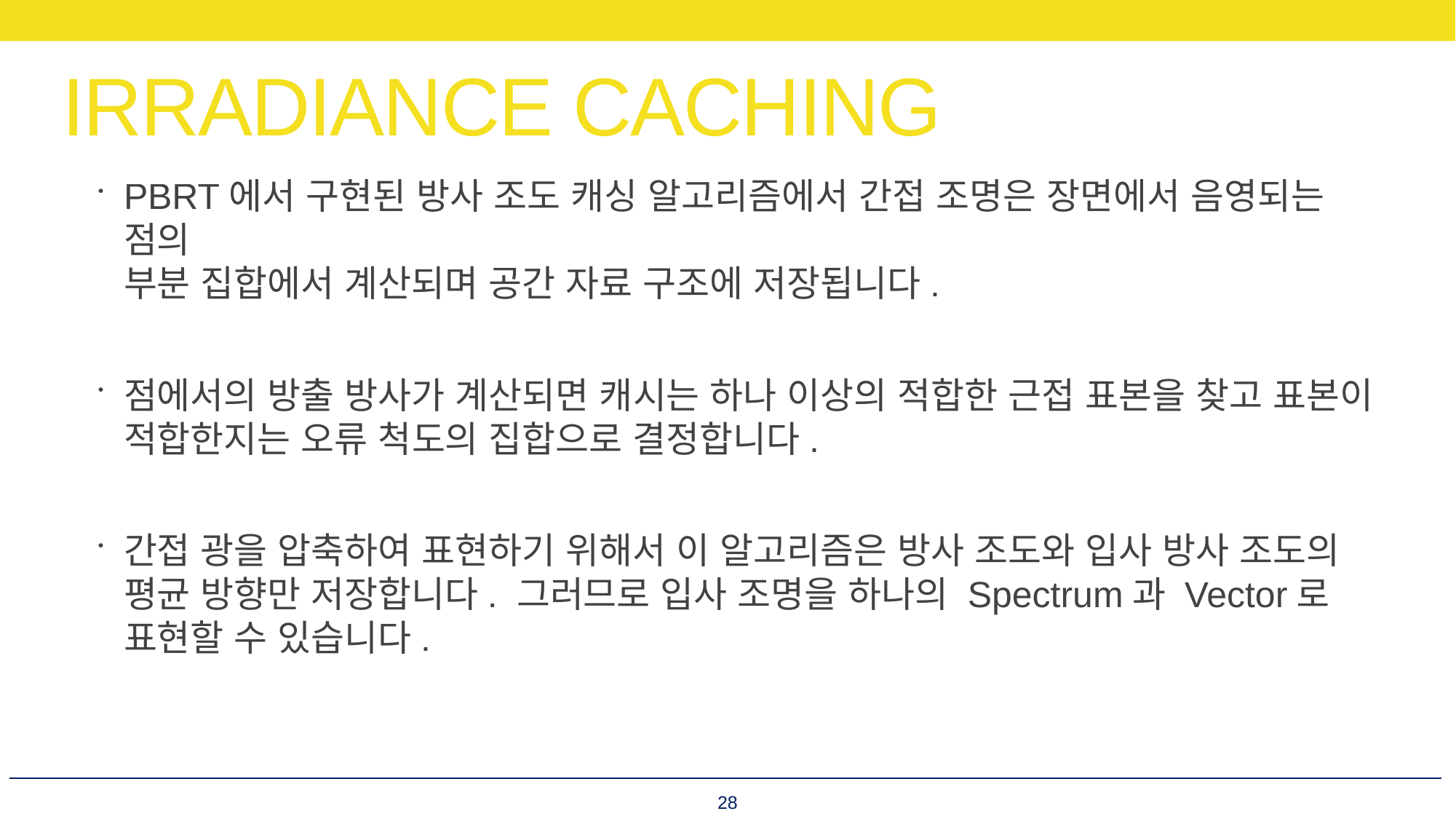

# IRRADIANCE CACHING
PBRT에서 구현된 방사 조도 캐싱 알고리즘에서 간접 조명은 장면에서 음영되는 점의
부분 집합에서 계산되며 공간 자료 구조에 저장됩니다.

점에서의 방출 방사가 계산되면 캐시는 하나 이상의 적합한 근접 표본을 찾고 표본이
적합한지는 오류 척도의 집합으로 결정합니다.

간접 광을 압축하여 표현하기 위해서 이 알고리즘은 방사 조도와 입사 방사 조도의
평균 방향만 저장합니다. 그러므로 입사 조명을 하나의 Spectrum과 Vector로 표현할 수 있습니다.
28